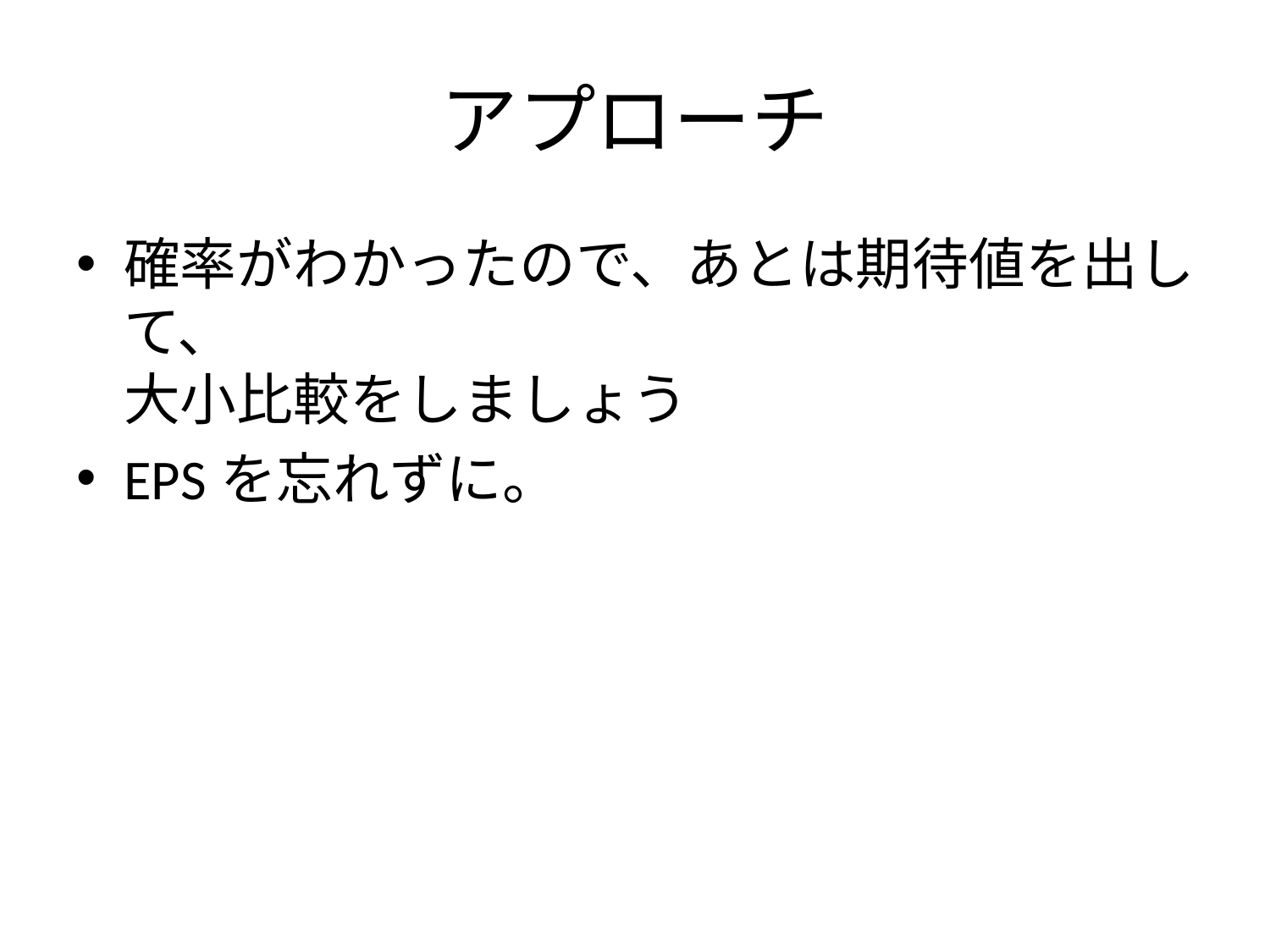

# アプローチ
確率がわかったので、あとは期待値を出して、
大小比較をしましょう
EPSを忘れずに。